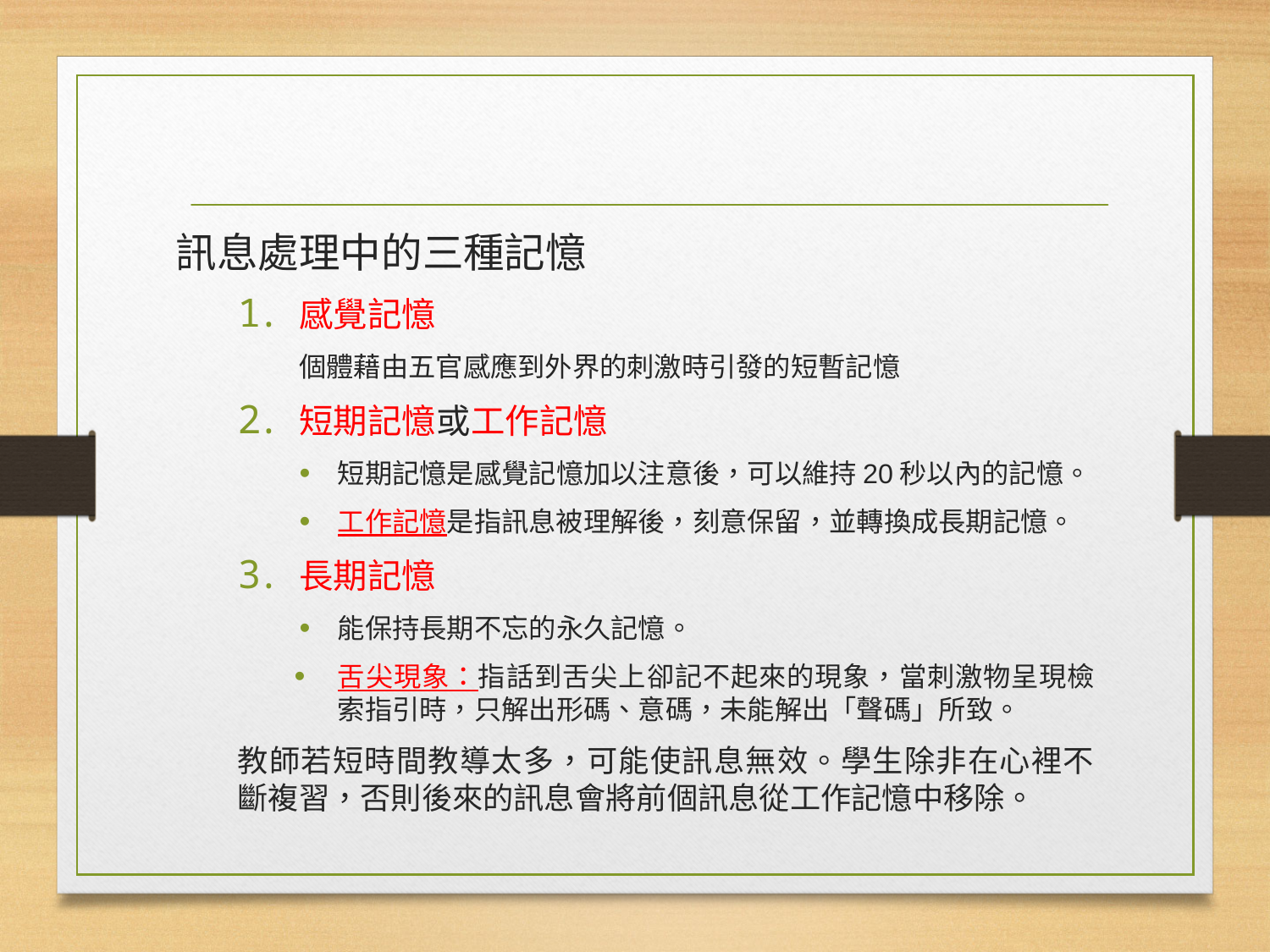

#
訊息處理中的三種記憶
感覺記憶
個體藉由五官感應到外界的刺激時引發的短暫記憶
短期記憶或工作記憶
短期記憶是感覺記憶加以注意後，可以維持20秒以內的記憶。
工作記憶是指訊息被理解後，刻意保留，並轉換成長期記憶。
長期記憶
能保持長期不忘的永久記憶。
舌尖現象：指話到舌尖上卻記不起來的現象，當刺激物呈現檢索指引時，只解出形碼、意碼，未能解出「聲碼」所致。
教師若短時間教導太多，可能使訊息無效。學生除非在心裡不斷複習，否則後來的訊息會將前個訊息從工作記憶中移除。